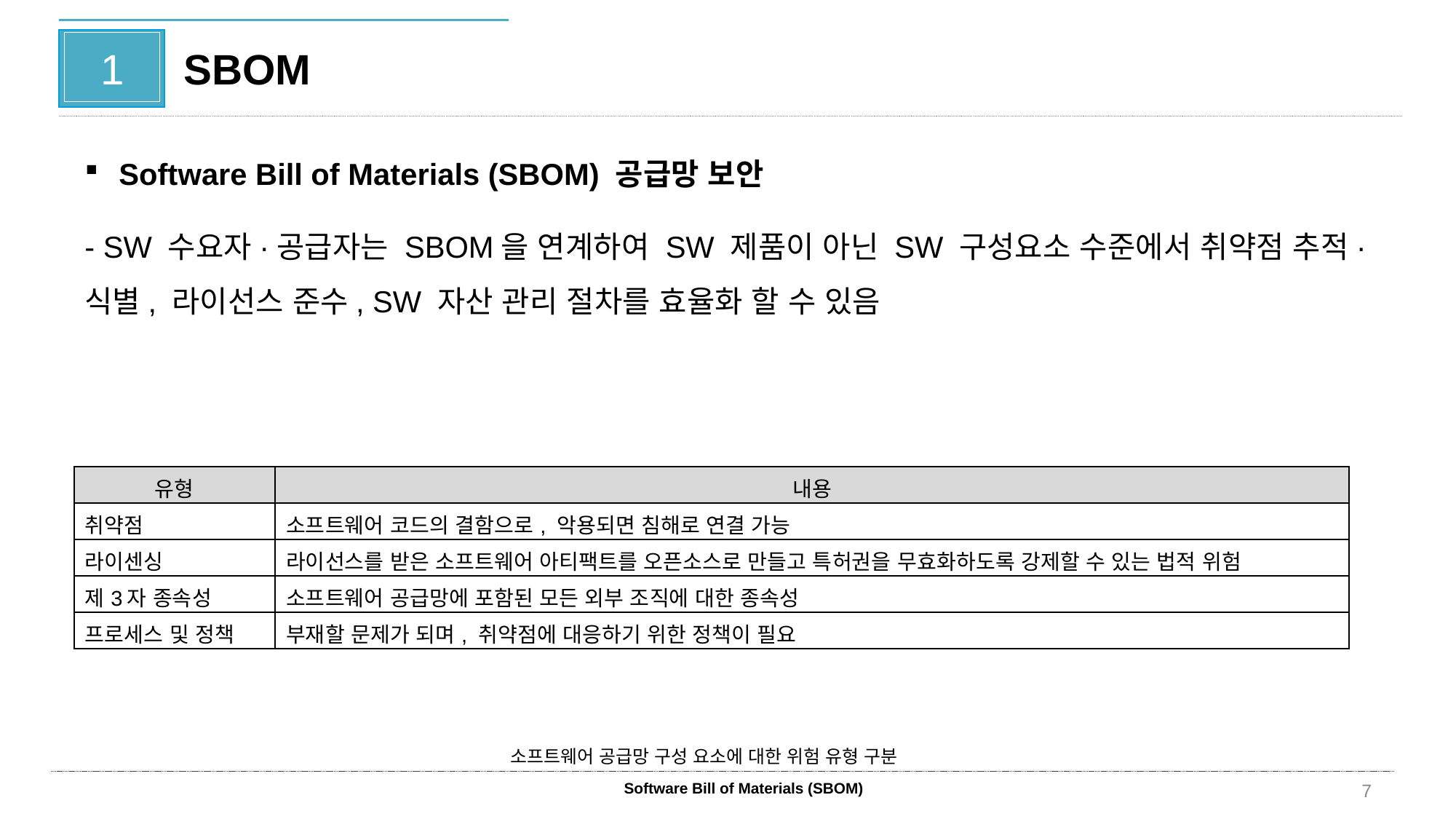

1
SBOM
Software Bill of Materials (SBOM) 공급망 보안
- SW 수요자·공급자는 SBOM을 연계하여 SW 제품이 아닌 SW 구성요소 수준에서 취약점 추적·식별, 라이선스 준수, SW 자산 관리 절차를 효율화 할 수 있음

| 유형 | 내용 |
| --- | --- |
| 취약점 | 소프트웨어 코드의 결함으로, 악용되면 침해로 연결 가능 |
| 라이센싱 | 라이선스를 받은 소프트웨어 아티팩트를 오픈소스로 만들고 특허권을 무효화하도록 강제할 수 있는 법적 위험 |
| 제3자 종속성 | 소프트웨어 공급망에 포함된 모든 외부 조직에 대한 종속성 |
| 프로세스 및 정책 | 부재할 문제가 되며, 취약점에 대응하기 위한 정책이 필요 |
소프트웨어 공급망 구성 요소에 대한 위험 유형 구분